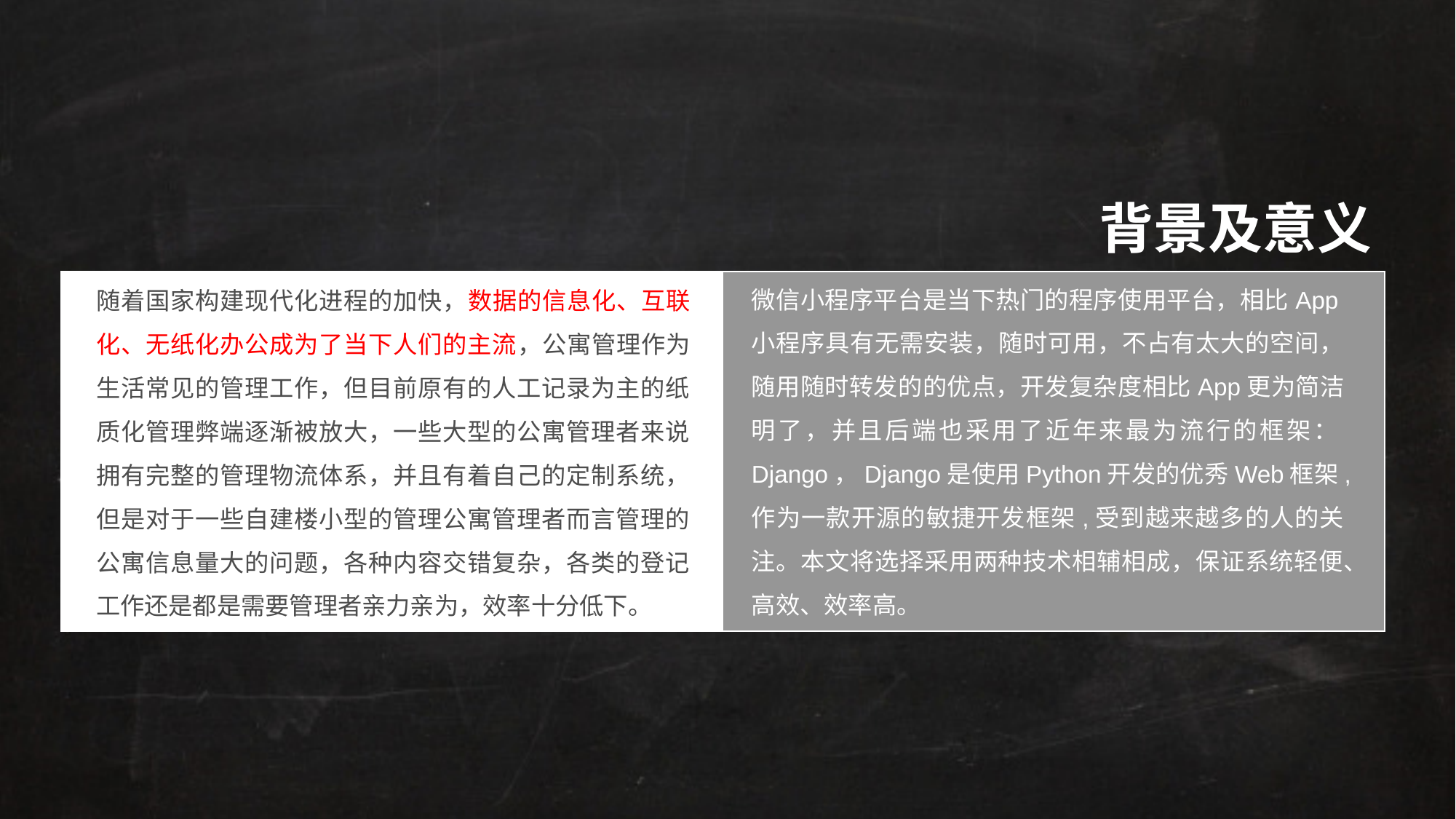

背景及意义
微信小程序平台是当下热门的程序使用平台，相比App小程序具有无需安装，随时可用，不占有太大的空间，随用随时转发的的优点，开发复杂度相比App更为简洁明了，并且后端也采用了近年来最为流行的框架：Django，Django是使用Python开发的优秀Web框架,作为一款开源的敏捷开发框架,受到越来越多的人的关注。本文将选择采用两种技术相辅相成，保证系统轻便、高效、效率高。
随着国家构建现代化进程的加快，数据的信息化、互联化、无纸化办公成为了当下人们的主流，公寓管理作为生活常见的管理工作，但目前原有的人工记录为主的纸质化管理弊端逐渐被放大，一些大型的公寓管理者来说拥有完整的管理物流体系，并且有着自己的定制系统，但是对于一些自建楼小型的管理公寓管理者而言管理的公寓信息量大的问题，各种内容交错复杂，各类的登记工作还是都是需要管理者亲力亲为，效率十分低下。